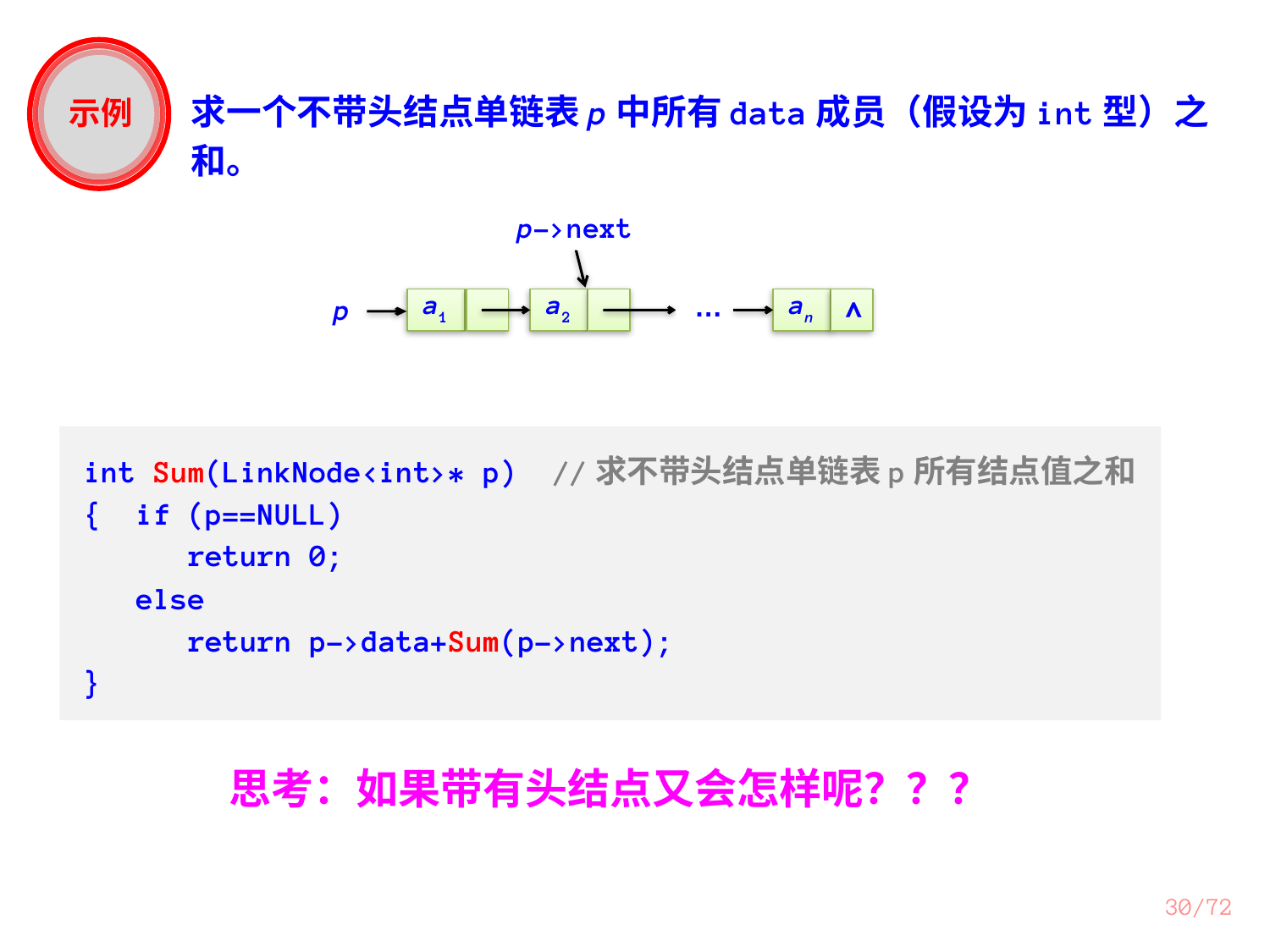

示例
求一个不带头结点单链表p中所有data成员（假设为int型）之和。
p->next
a1

a2

…
an
∧
p

int Sum(LinkNode<int>* p)  //求不带头结点单链表p所有结点值之和
{  if (p==NULL)
      return 0;
   else
      return p->data+Sum(p->next);
}
思考：如果带有头结点又会怎样呢？？？
30/72